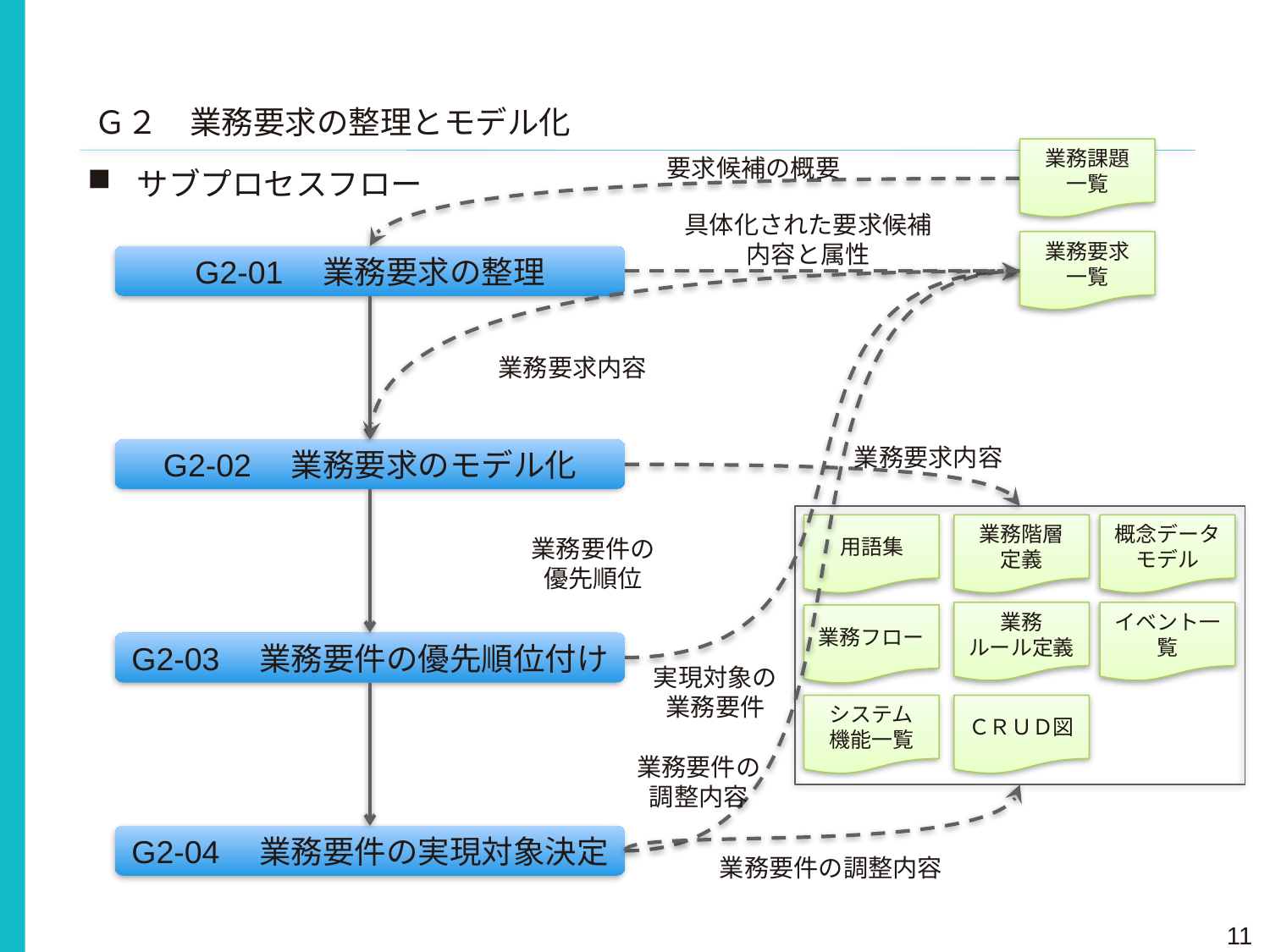

Ｇ２　業務要求の整理とモデル化
業務課題
一覧
要求候補の概要
サブプロセスフロー
具体化された要求候補内容と属性
業務要求
一覧
G2-01　業務要求の整理
業務要求内容
業務要求内容
G2-02　業務要求のモデル化

用語集
業務階層
定義
概念データ
モデル
業務要件の
優先順位
業務
ルール定義
イベント一覧
業務フロー
G2-03　業務要件の優先順位付け
実現対象の
業務要件
システム
機能一覧
ＣＲＵＤ図
業務要件の
調整内容
G2-04　業務要件の実現対象決定
業務要件の調整内容
11